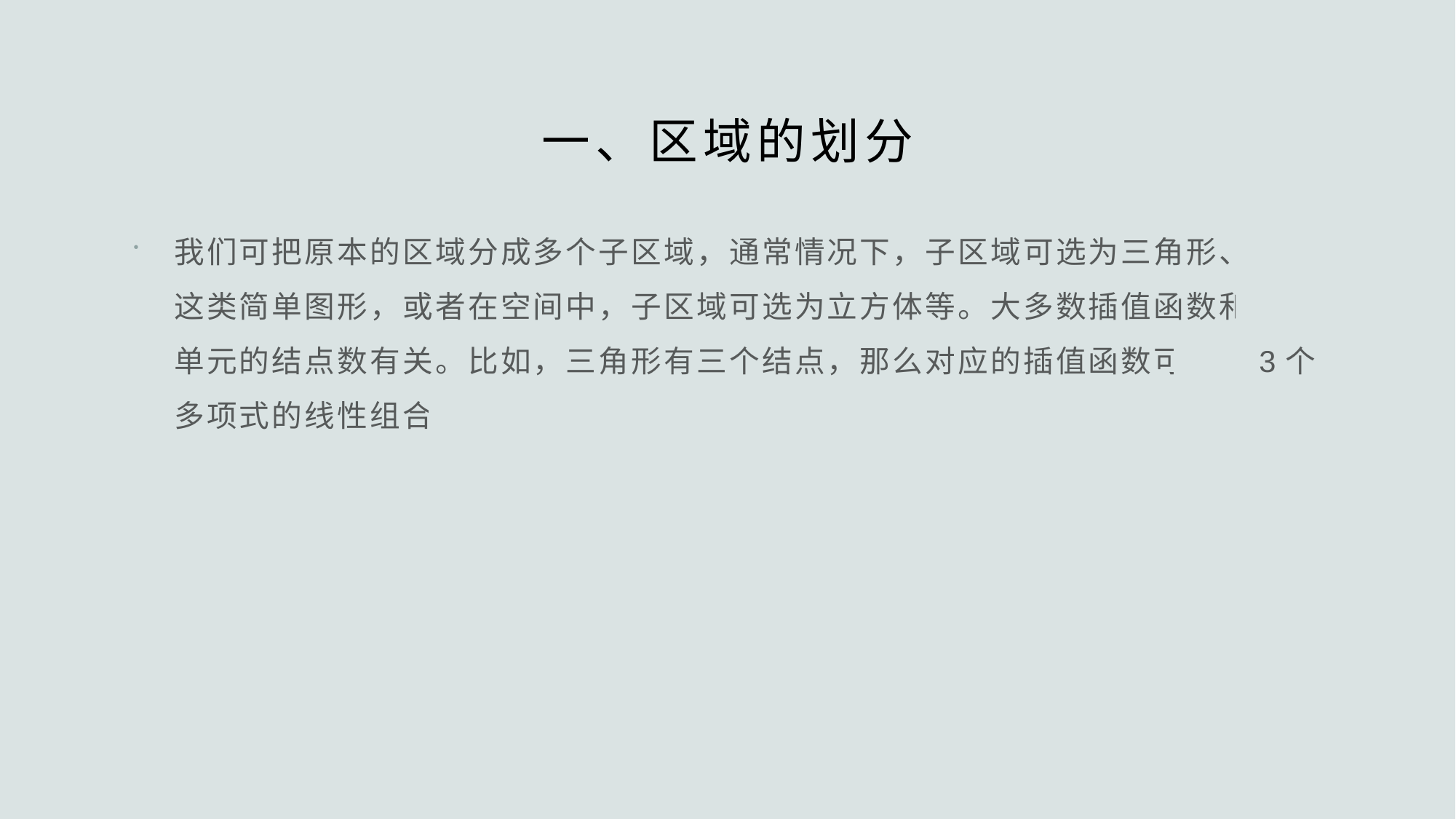

# 一、区域的划分
我们可把原本的区域分成多个子区域，通常情况下，子区域可选为三角形、矩形这类简单图形，或者在空间中，子区域可选为立方体等。大多数插值函数和这些单元的结点数有关。比如，三角形有三个结点，那么对应的插值函数可选为3个多项式的线性组合。